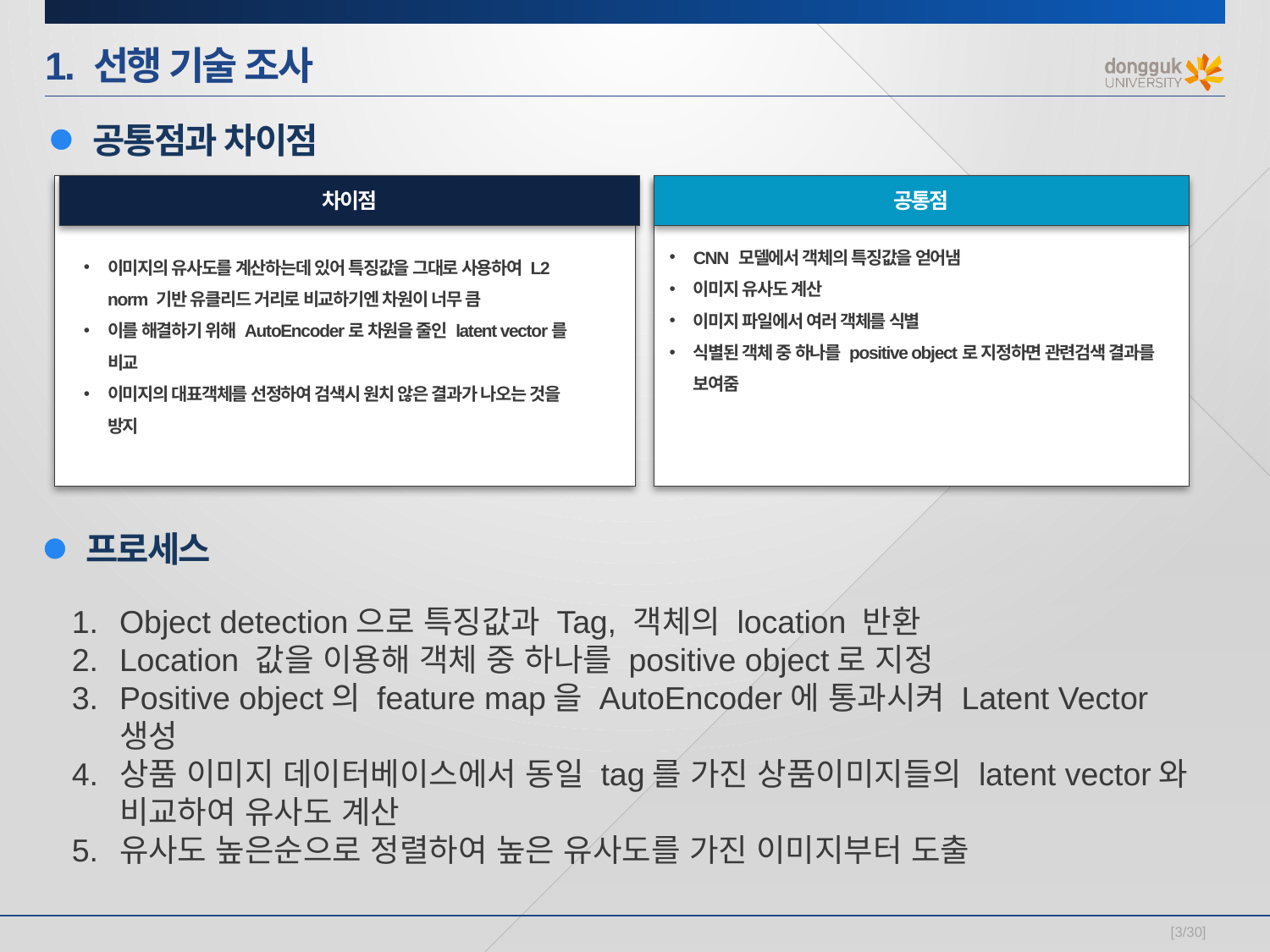

# 1. 선행 기술 조사
공통점과 차이점

공통점
차이점

CNN 모델에서 객체의 특징값을 얻어냄
이미지 유사도 계산
이미지 파일에서 여러 객체를 식별
식별된 객체 중 하나를 positive object로 지정하면 관련검색 결과를 보여줌

이미지의 유사도를 계산하는데 있어 특징값을 그대로 사용하여 L2 norm 기반 유클리드 거리로 비교하기엔 차원이 너무 큼
이를 해결하기 위해 AutoEncoder로 차원을 줄인 latent vector를 비교
이미지의 대표객체를 선정하여 검색시 원치 않은 결과가 나오는 것을 방지

프로세스

Object detection으로 특징값과 Tag, 객체의 location 반환
Location 값을 이용해 객체 중 하나를 positive object로 지정
Positive object의 feature map을 AutoEncoder에 통과시켜 Latent Vector 생성
상품 이미지 데이터베이스에서 동일 tag를 가진 상품이미지들의 latent vector와 비교하여 유사도 계산
유사도 높은순으로 정렬하여 높은 유사도를 가진 이미지부터 도출

[3/30]